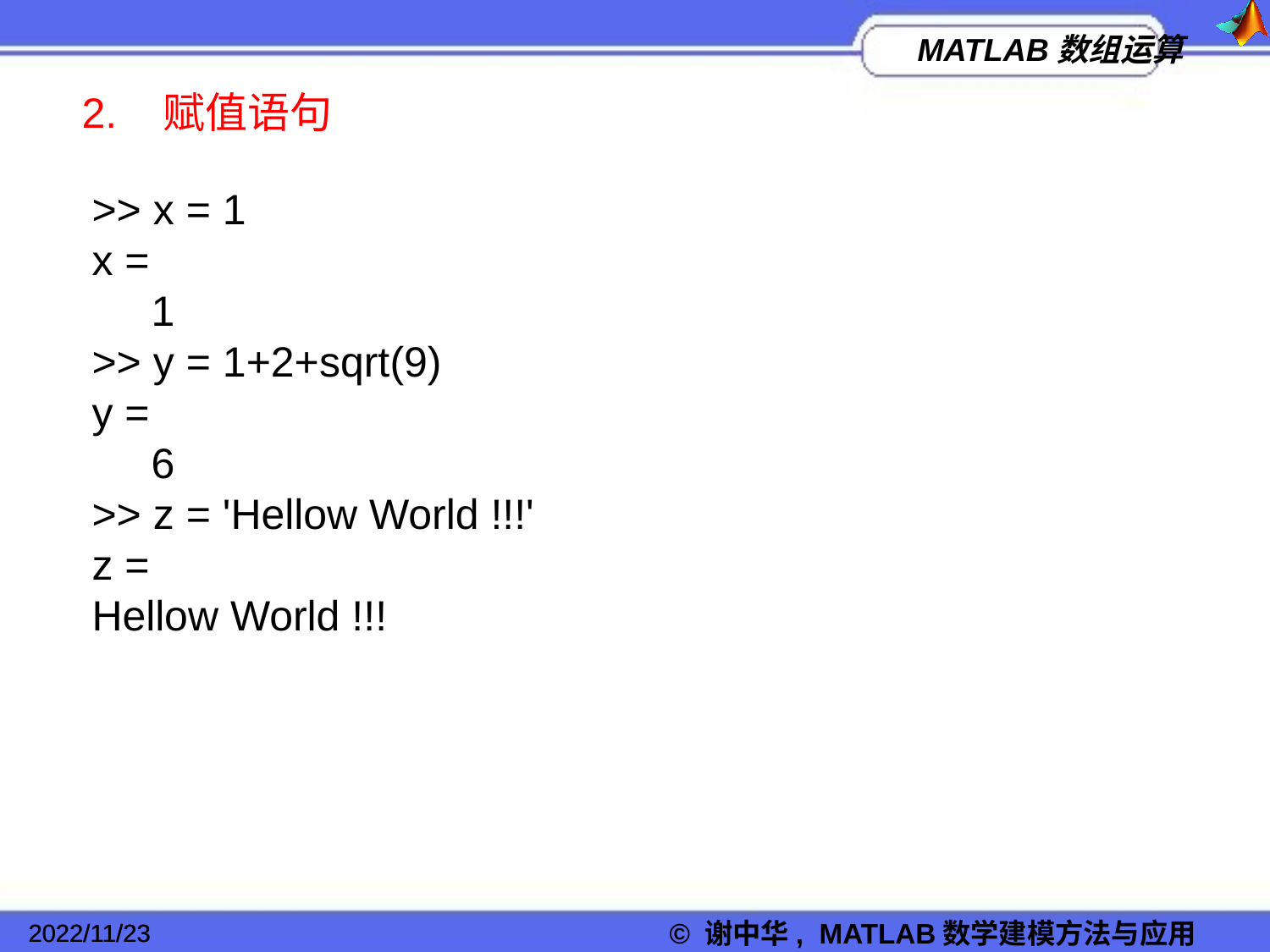

2.   赋值语句
>> x = 1
x =
     1
>> y = 1+2+sqrt(9)
y =
     6
>> z = 'Hellow World !!!'
z =
Hellow World !!!
2022/11/23
© 谢中华,  MATLAB数学建模方法与应用